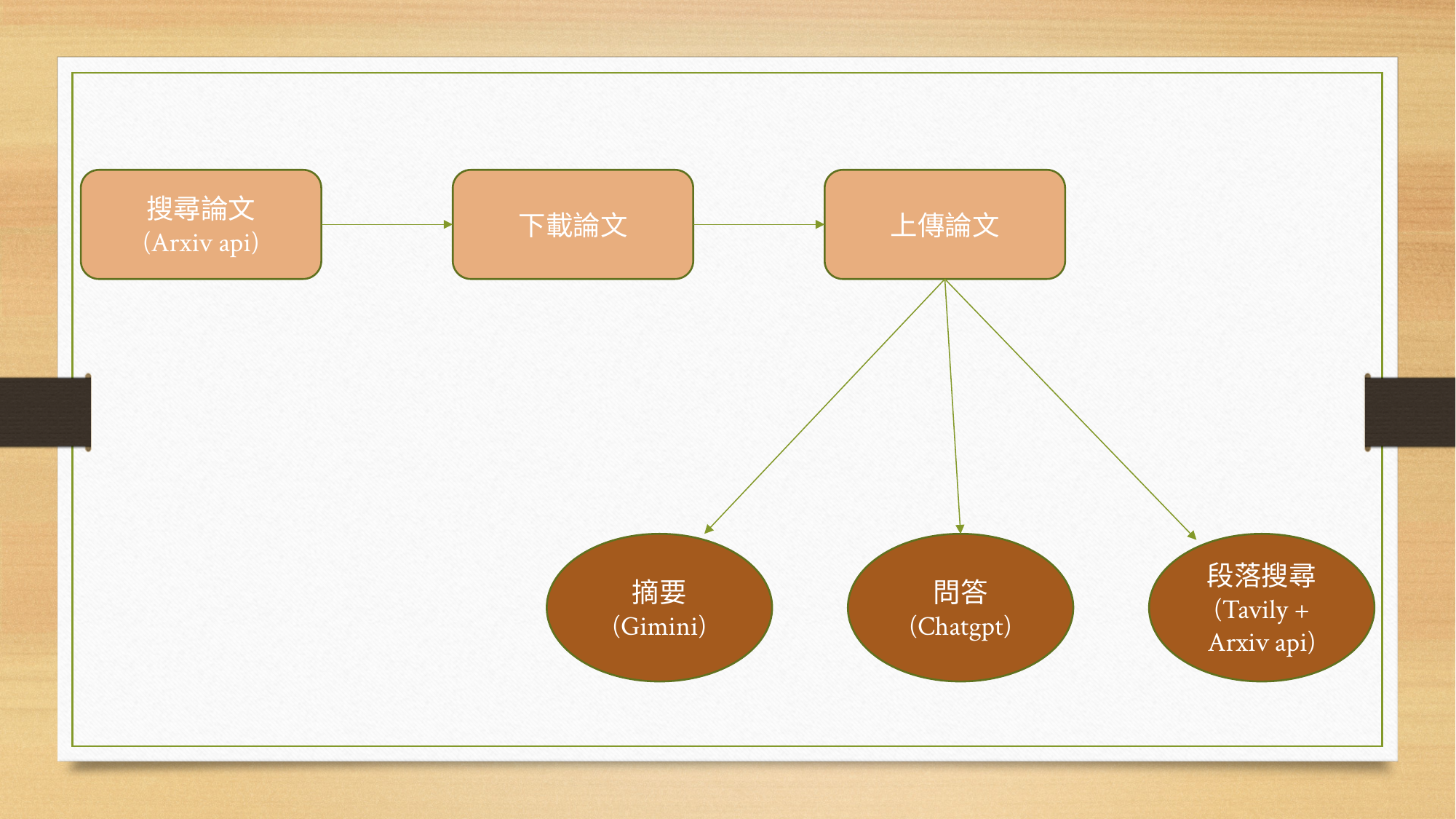

搜尋論文
(Arxiv api)
下載論文
上傳論文
段落搜尋
(Tavily + Arxiv api)
問答
(Chatgpt)
摘要
(Gimini)